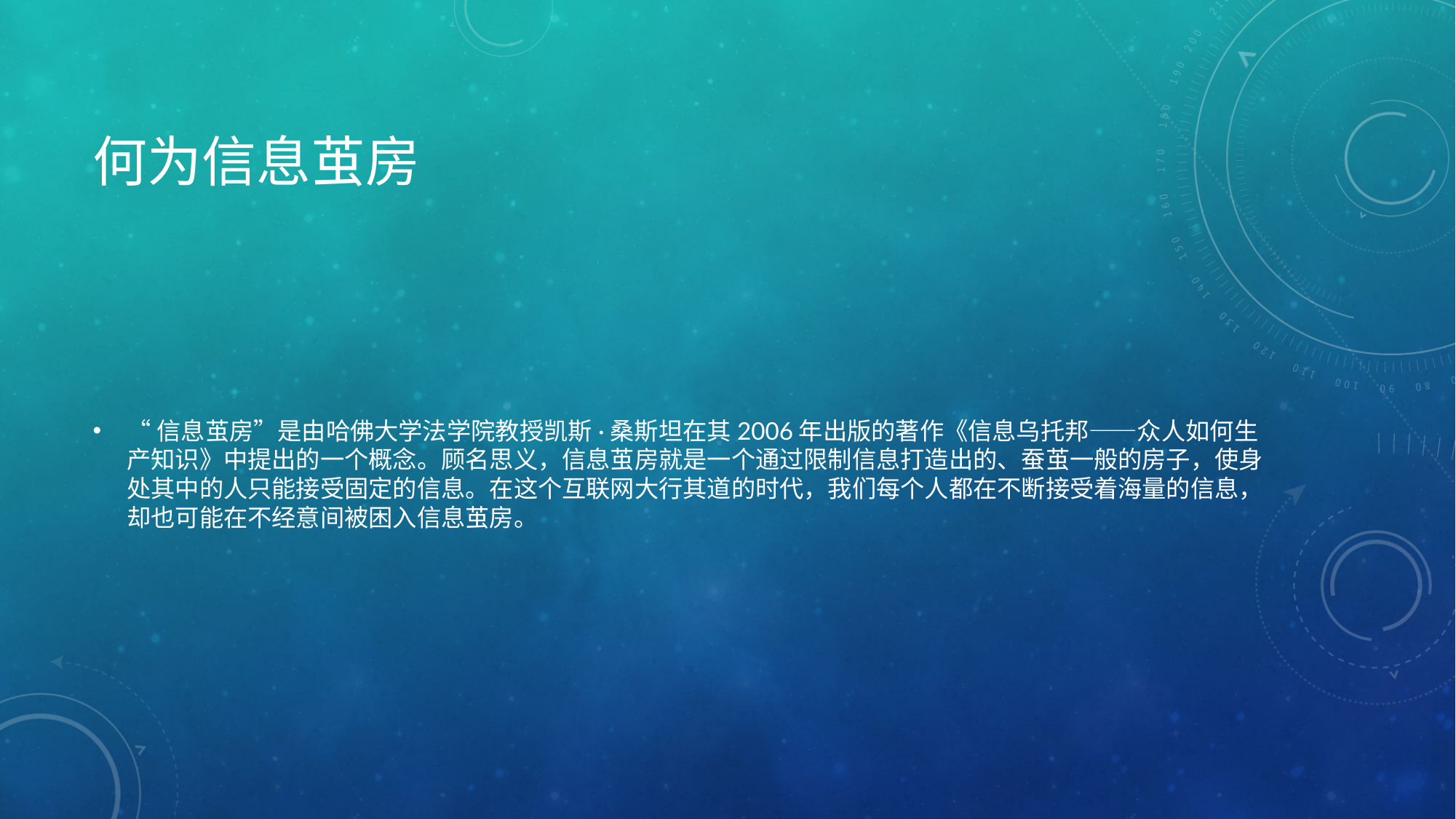

# 何为信息茧房
“信息茧房”是由哈佛大学法学院教授凯斯·桑斯坦在其2006年出版的著作《信息乌托邦——众人如何生产知识》中提出的一个概念。顾名思义，信息茧房就是一个通过限制信息打造出的、蚕茧一般的房子，使身处其中的人只能接受固定的信息。在这个互联网大行其道的时代，我们每个人都在不断接受着海量的信息，却也可能在不经意间被困入信息茧房。